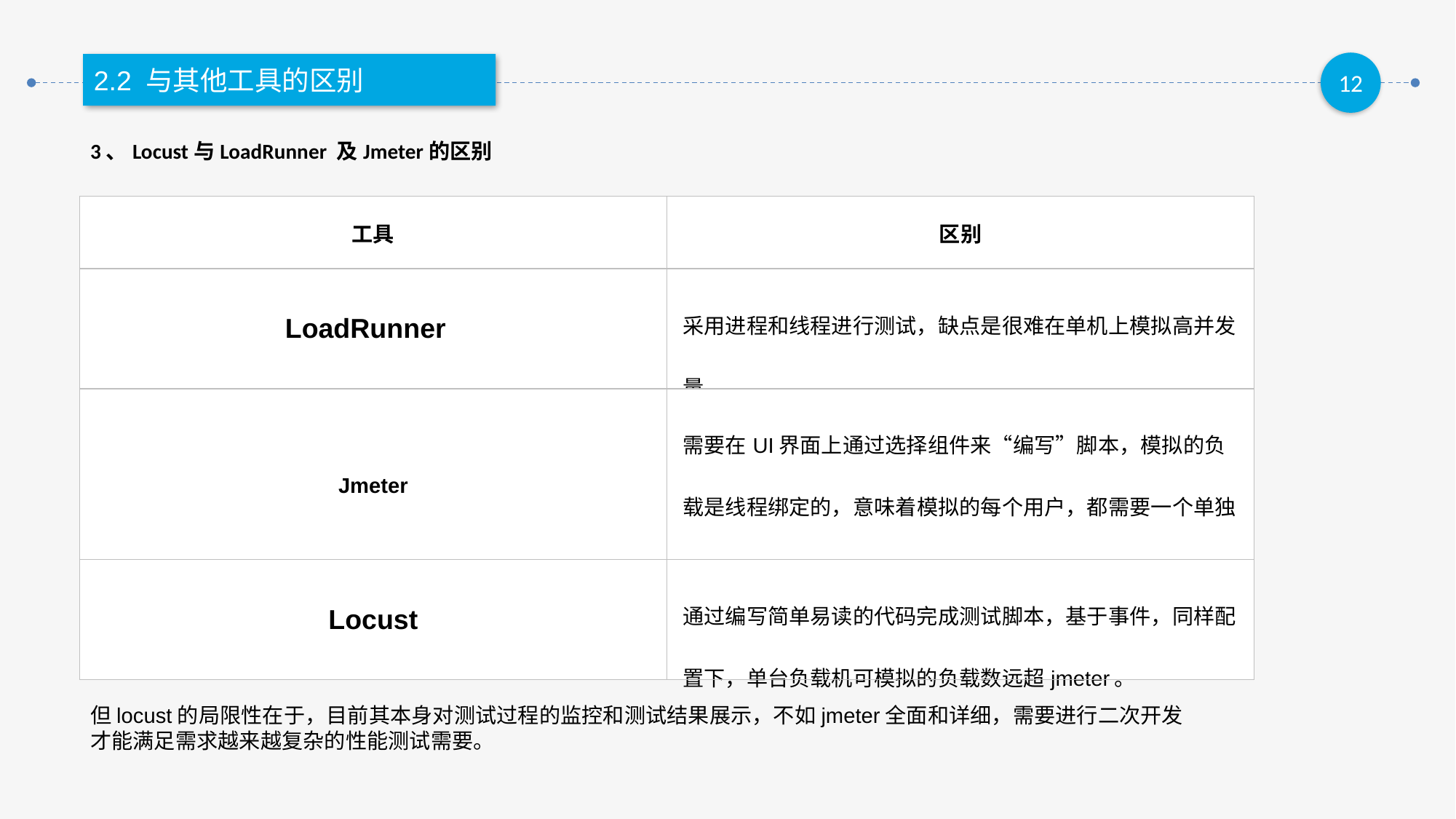

2.2 与其他工具的区别
3、Locust与LoadRunner 及Jmeter的区别
| 工具 | 区别 |
| --- | --- |
| LoadRunner | 采用进程和线程进行测试，缺点是很难在单机上模拟高并发量。 |
| Jmeter | 需要在UI界面上通过选择组件来“编写”脚本，模拟的负载是线程绑定的，意味着模拟的每个用户，都需要一个单独的线程。单台负载机可模拟的负载数有限。 |
| Locust | 通过编写简单易读的代码完成测试脚本，基于事件，同样配置下，单台负载机可模拟的负载数远超jmeter。 |

但locust的局限性在于，目前其本身对测试过程的监控和测试结果展示，不如jmeter全面和详细，需要进行二次开发才能满足需求越来越复杂的性能测试需要。